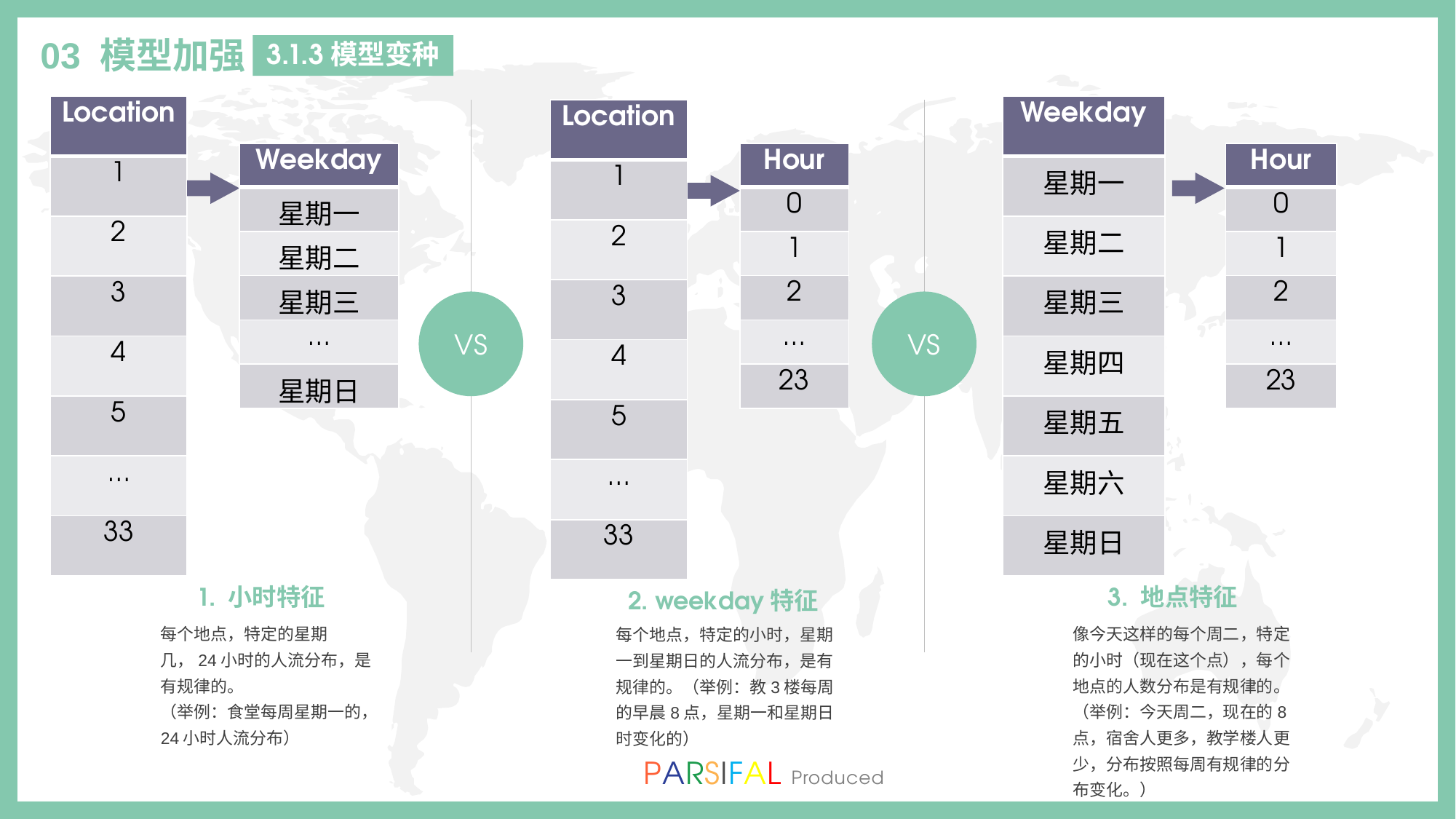

03 模型加强
3.1.3模型变种
| Location |
| --- |
| 1 |
| 2 |
| 3 |
| 4 |
| 5 |
| … |
| 33 |
| Weekday |
| --- |
| 星期一 |
| 星期二 |
| 星期三 |
| 星期四 |
| 星期五 |
| 星期六 |
| 星期日 |
| Location |
| --- |
| 1 |
| 2 |
| 3 |
| 4 |
| 5 |
| … |
| 33 |
| Weekday |
| --- |
| 星期一 |
| 星期二 |
| 星期三 |
| … |
| 星期日 |
| Hour |
| --- |
| 0 |
| 1 |
| 2 |
| … |
| 23 |
| Hour |
| --- |
| 0 |
| 1 |
| 2 |
| … |
| 23 |

VS
VS
1. 小时特征
3. 地点特征
2. weekday特征
每个地点，特定的星期几，24小时的人流分布，是有规律的。
（举例：食堂每周星期一的，24小时人流分布）
像今天这样的每个周二，特定的小时（现在这个点），每个地点的人数分布是有规律的。
（举例：今天周二，现在的8点，宿舍人更多，教学楼人更少，分布按照每周有规律的分布变化。）
每个地点，特定的小时，星期一到星期日的人流分布，是有规律的。（举例：教3楼每周的早晨8点，星期一和星期日时变化的）
PARSIFAL Produced